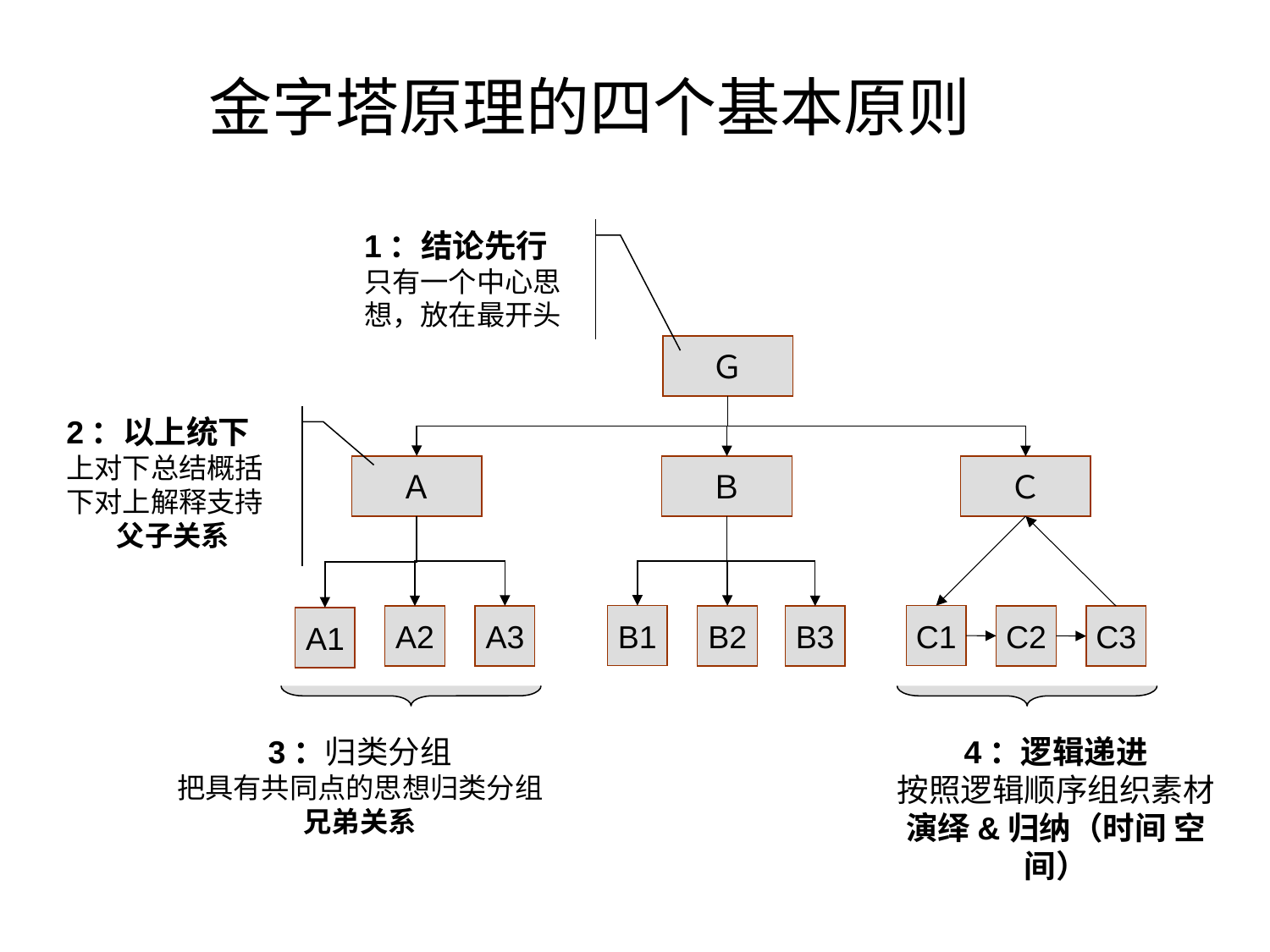

金字塔原理的四个基本原则
1：结论先行
只有一个中心思想，放在最开头
Ｇ
2：以上统下
上对下总结概括
下对上解释支持
父子关系
Ａ
Ｂ
Ｃ

B1
C1
A3
B2
C2
A2
B3
C3
A1
3：归类分组
把具有共同点的思想归类分组
兄弟关系
4：逻辑递进
按照逻辑顺序组织素材
演绎&归纳（时间 空间）